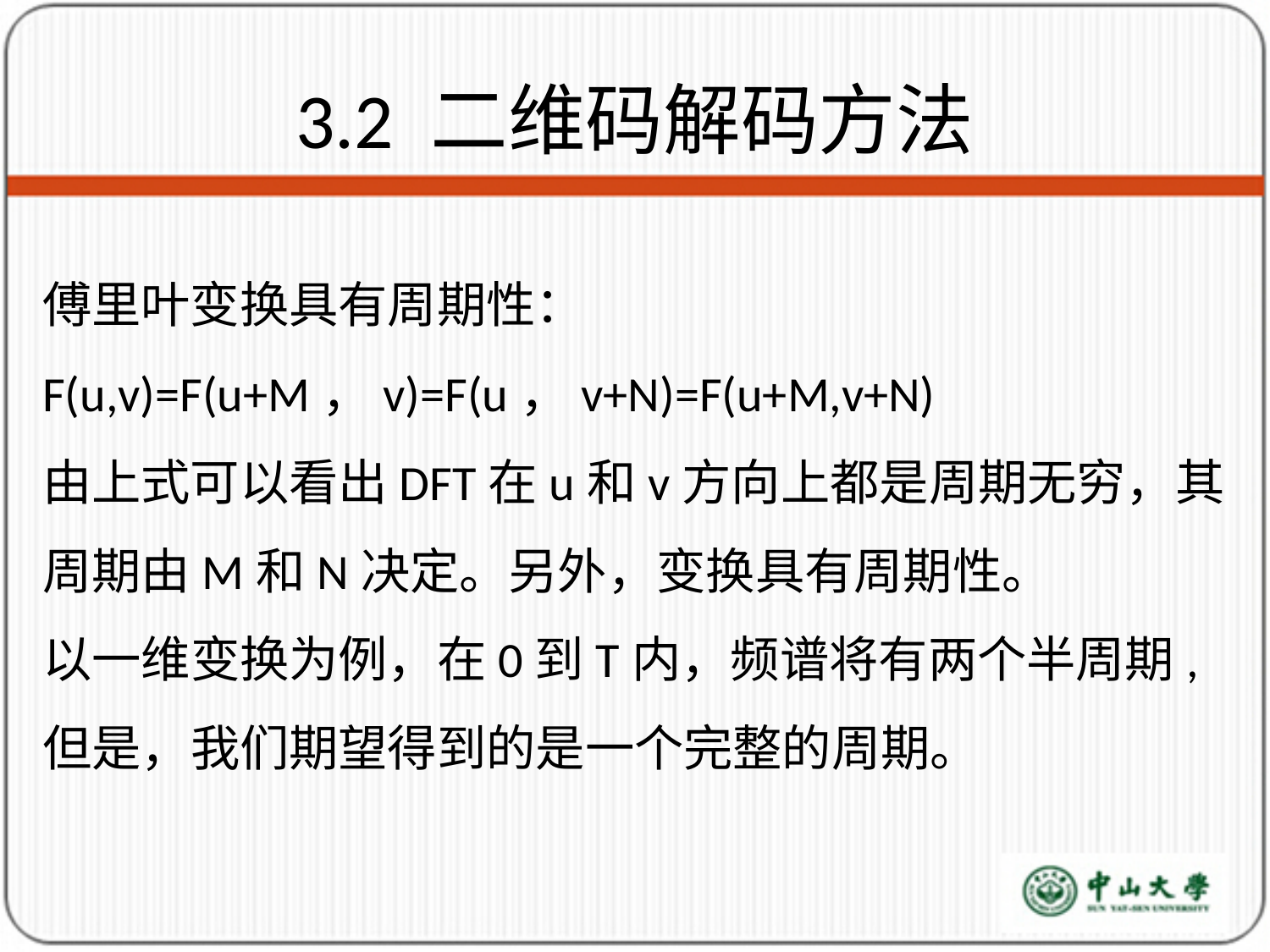

# 3.2 二维码解码方法
傅里叶变换具有周期性：
F(u,v)=F(u+M，v)=F(u，v+N)=F(u+M,v+N)
由上式可以看出DFT在u和v方向上都是周期无穷，其周期由M和N决定。另外，变换具有周期性。
以一维变换为例，在0到T内，频谱将有两个半周期,但是，我们期望得到的是一个完整的周期。